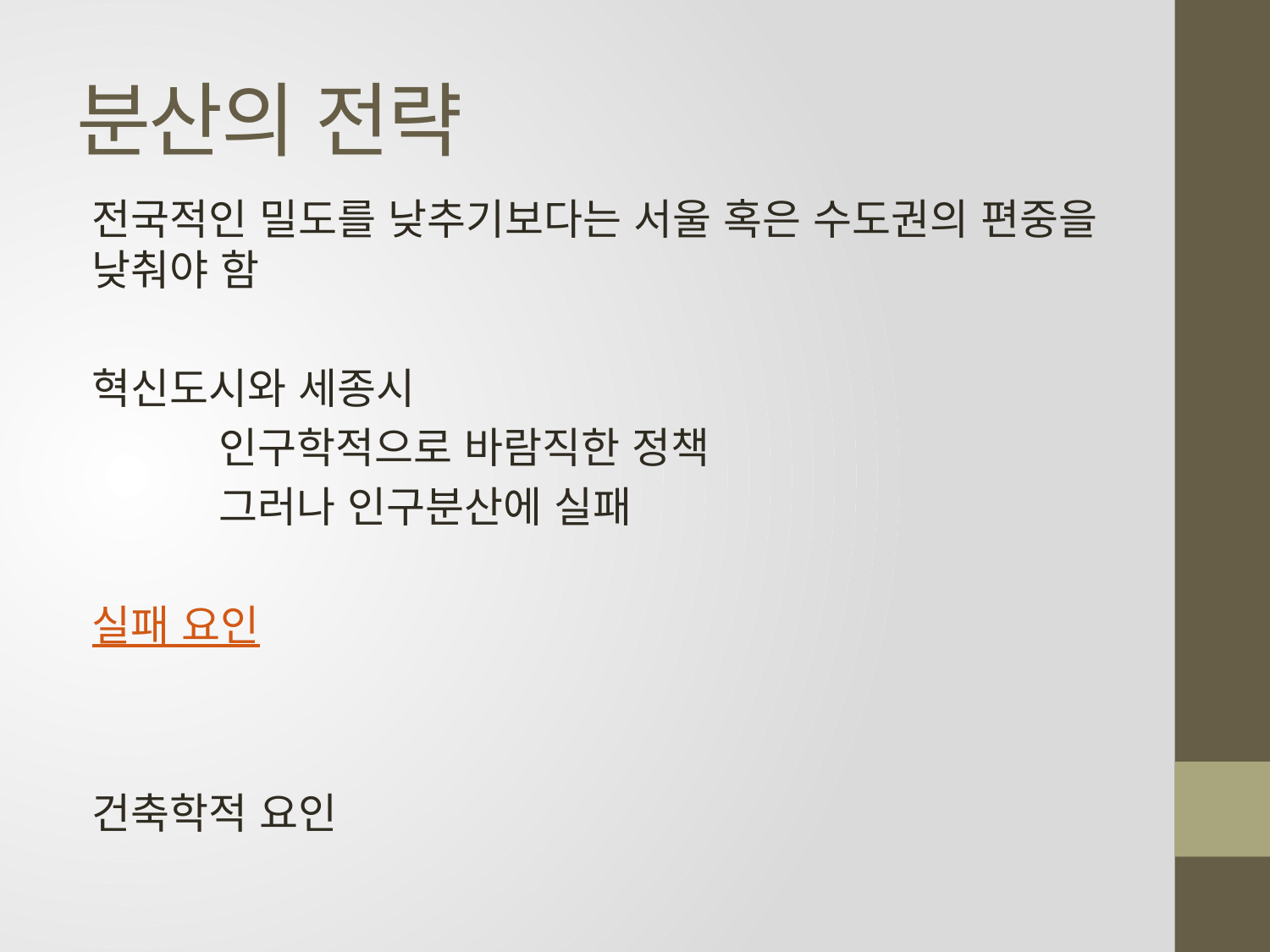

# 분산의 전략
전국적인 밀도를 낮추기보다는 서울 혹은 수도권의 편중을 낮춰야 함

혁신도시와 세종시
	인구학적으로 바람직한 정책
	그러나 인구분산에 실패

실패 요인

건축학적 요인